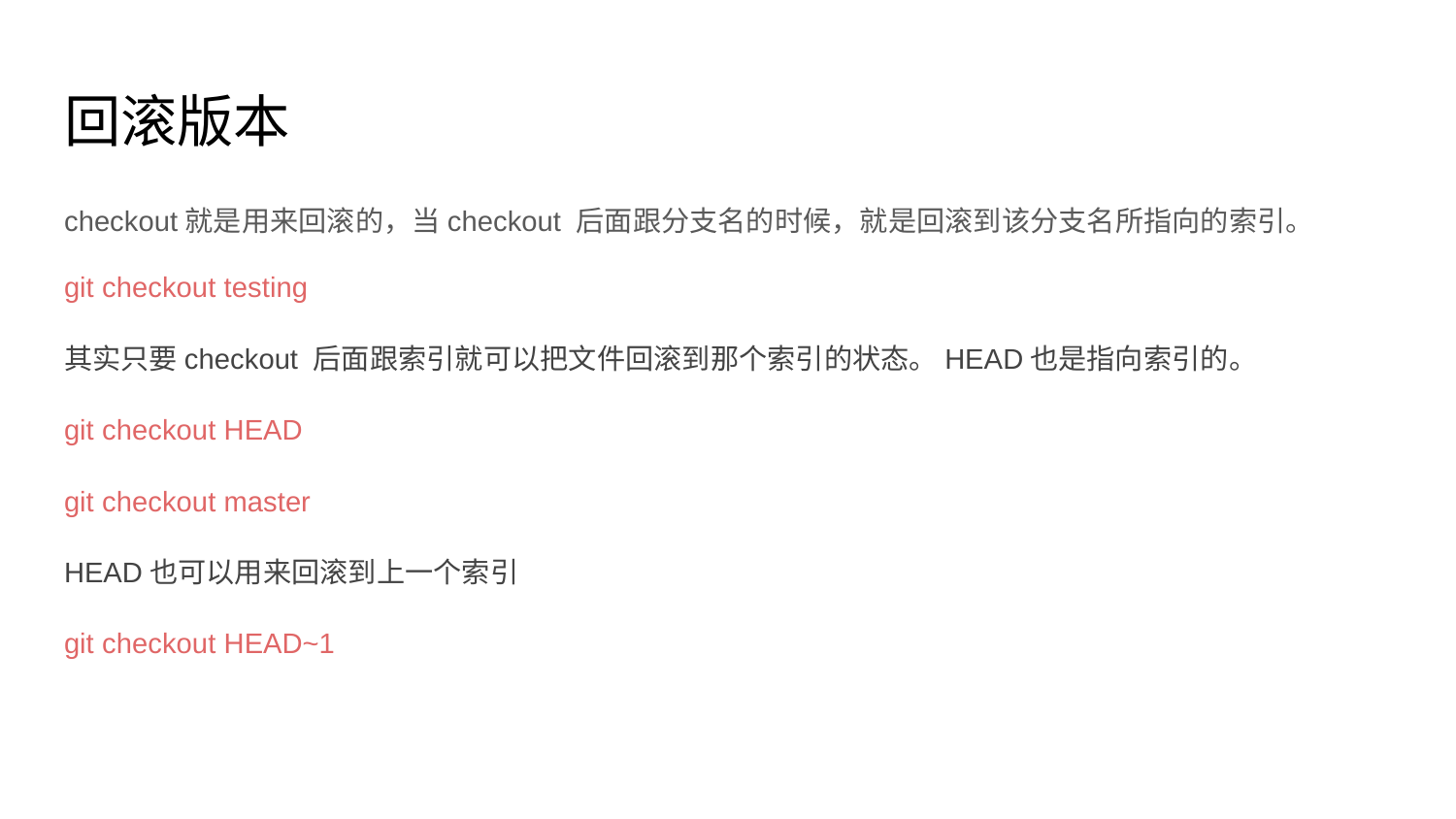

# 回滚版本
checkout就是用来回滚的，当checkout 后面跟分支名的时候，就是回滚到该分支名所指向的索引。
git checkout testing
其实只要checkout 后面跟索引就可以把文件回滚到那个索引的状态。HEAD也是指向索引的。
git checkout HEAD
git checkout master
HEAD也可以用来回滚到上一个索引
git checkout HEAD~1